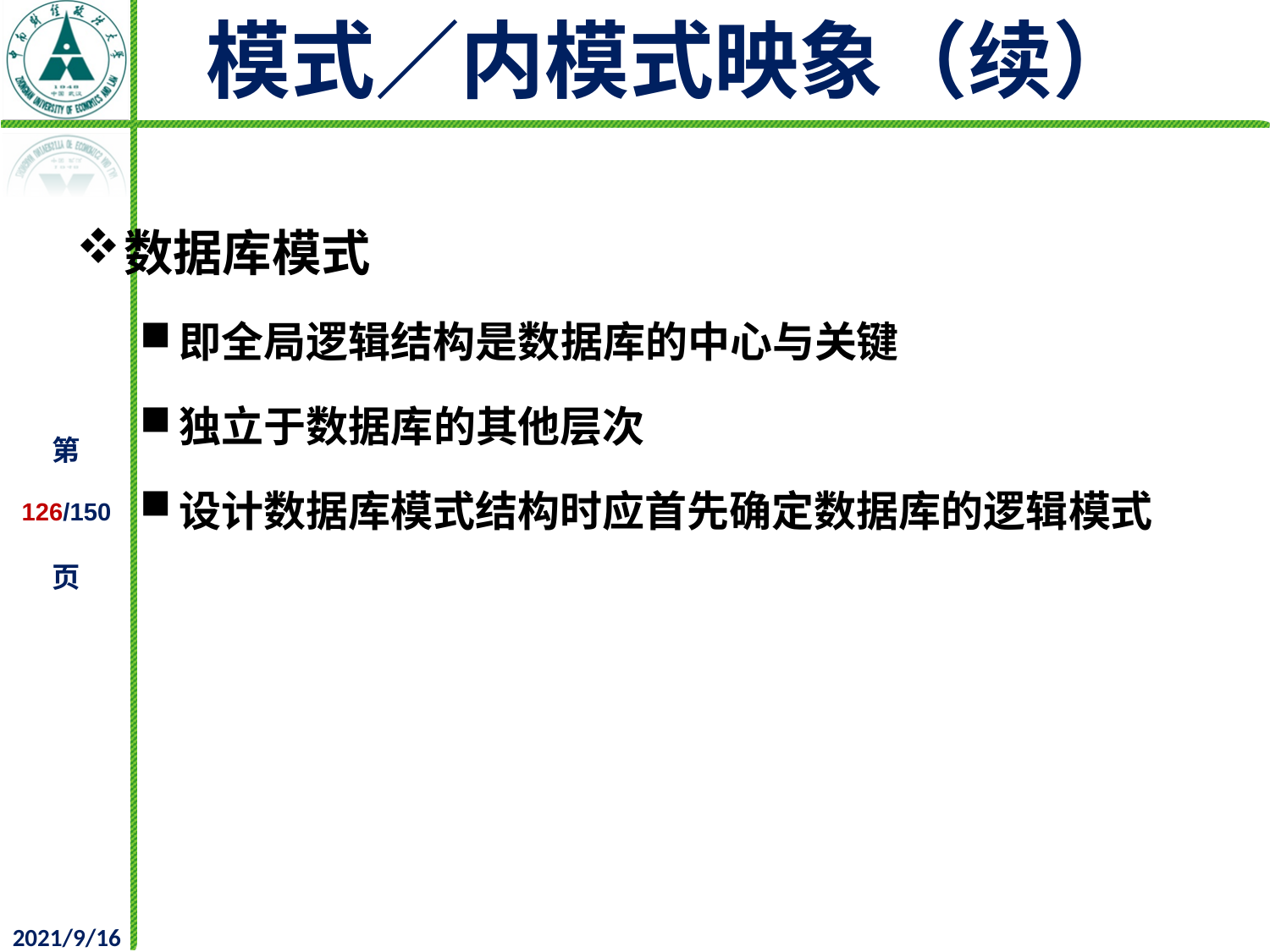

# 模式／内模式映象（续）
数据库模式
即全局逻辑结构是数据库的中心与关键
独立于数据库的其他层次
设计数据库模式结构时应首先确定数据库的逻辑模式

2021/9/16